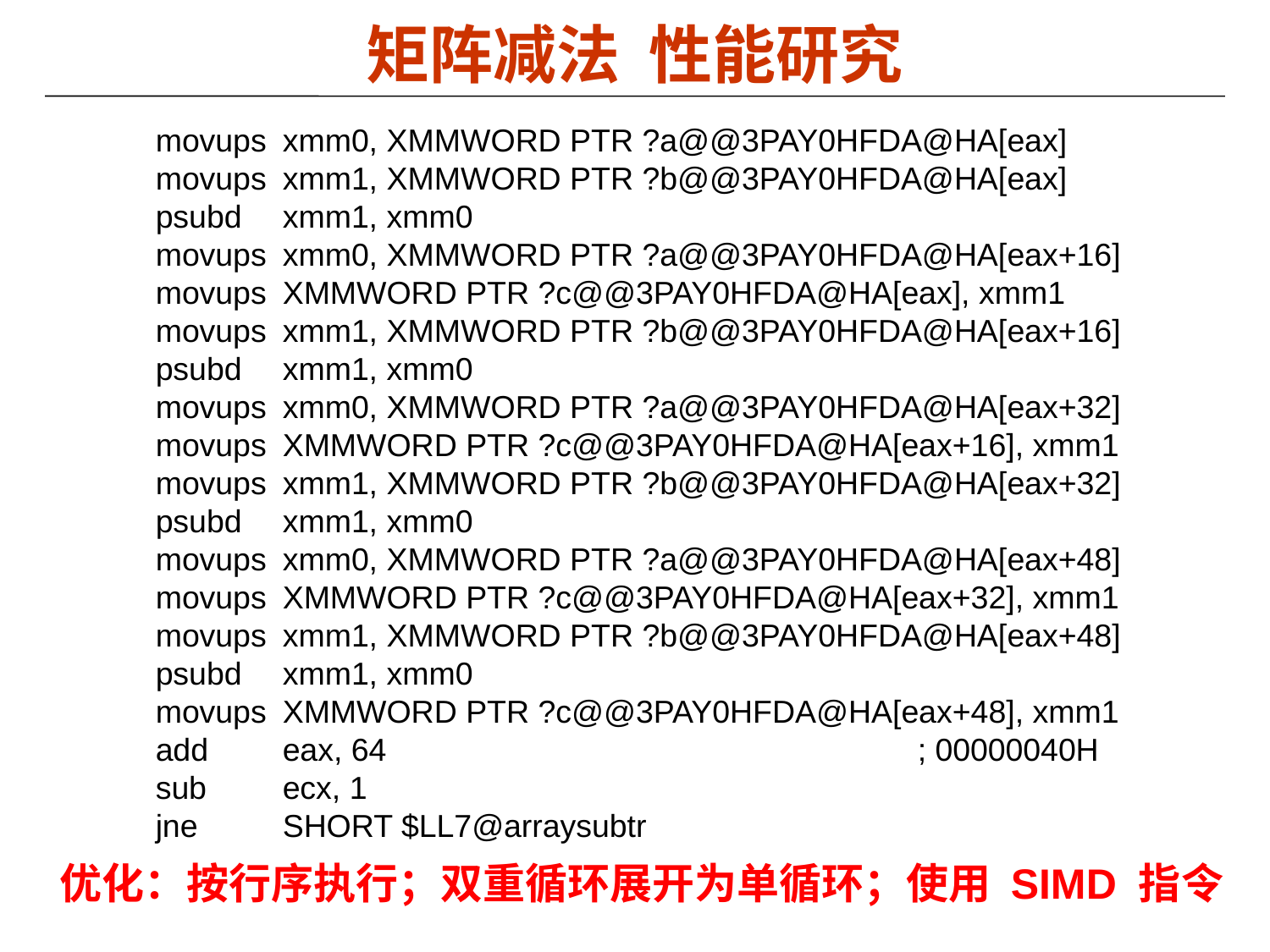

# 矩阵减法  性能研究
	movups	xmm0, XMMWORD PTR ?a@@3PAY0HFDA@HA[eax]
	movups	xmm1, XMMWORD PTR ?b@@3PAY0HFDA@HA[eax]
	psubd	xmm1, xmm0
	movups	xmm0, XMMWORD PTR ?a@@3PAY0HFDA@HA[eax+16]
	movups	XMMWORD PTR ?c@@3PAY0HFDA@HA[eax], xmm1
	movups	xmm1, XMMWORD PTR ?b@@3PAY0HFDA@HA[eax+16]
	psubd	xmm1, xmm0
	movups	xmm0, XMMWORD PTR ?a@@3PAY0HFDA@HA[eax+32]
	movups	XMMWORD PTR ?c@@3PAY0HFDA@HA[eax+16], xmm1
	movups	xmm1, XMMWORD PTR ?b@@3PAY0HFDA@HA[eax+32]
	psubd	xmm1, xmm0
	movups	xmm0, XMMWORD PTR ?a@@3PAY0HFDA@HA[eax+48]
	movups	XMMWORD PTR ?c@@3PAY0HFDA@HA[eax+32], xmm1
	movups	xmm1, XMMWORD PTR ?b@@3PAY0HFDA@HA[eax+48]
	psubd	xmm1, xmm0
	movups	XMMWORD PTR ?c@@3PAY0HFDA@HA[eax+48], xmm1
	add	eax, 64					; 00000040H
	sub	ecx, 1
	jne	SHORT $LL7@arraysubtr
优化：按行序执行；双重循环展开为单循环；使用 SIMD 指令